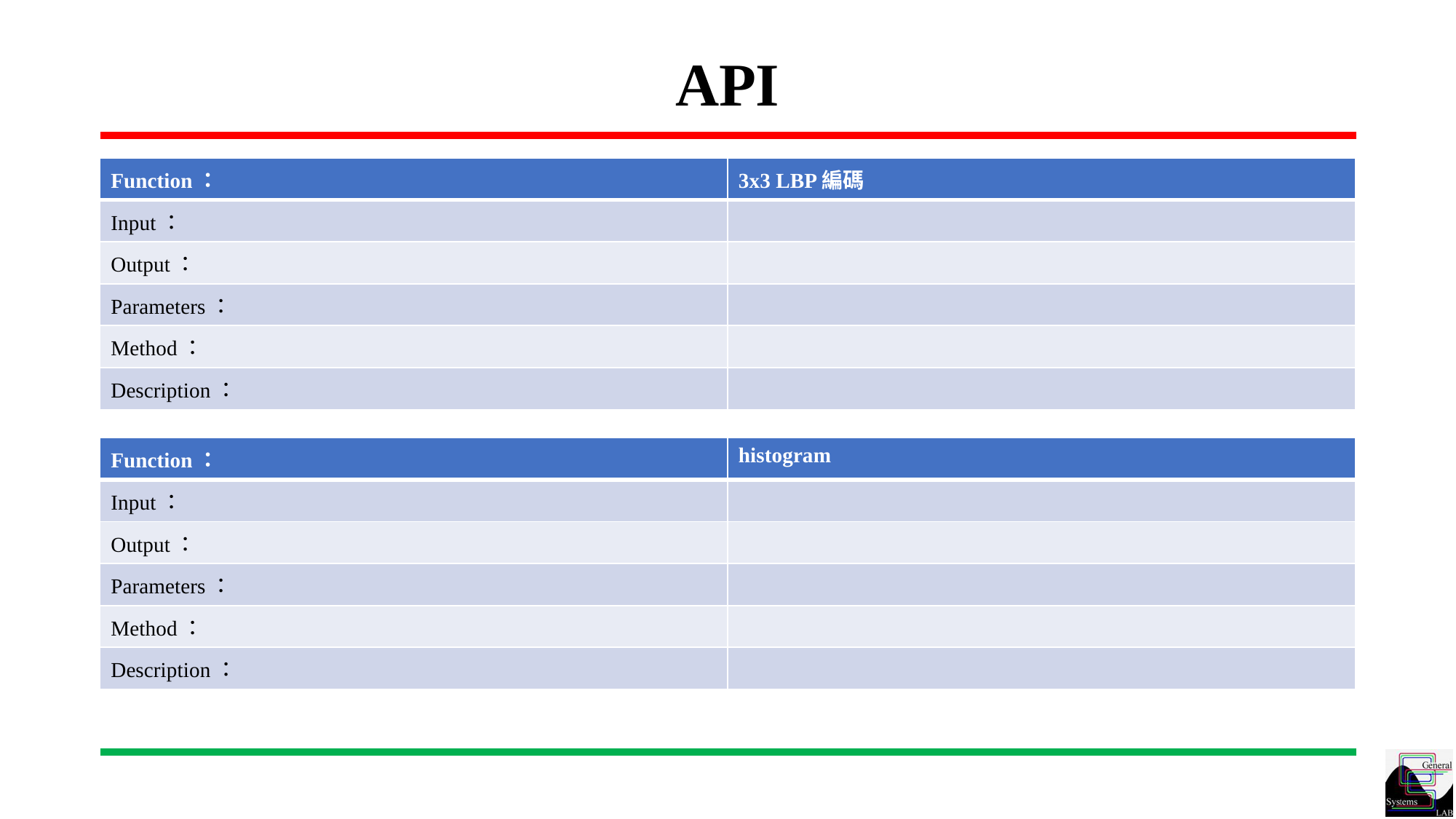

API

| Function： | 3x3 LBP編碼 |
| --- | --- |
| Input： |  |
| Output： |  |
| Parameters： |  |
| Method： |  |
| Description： |  |
| Function： | histogram |
| --- | --- |
| Input： |  |
| Output： |  |
| Parameters： |  |
| Method： |  |
| Description： |  |